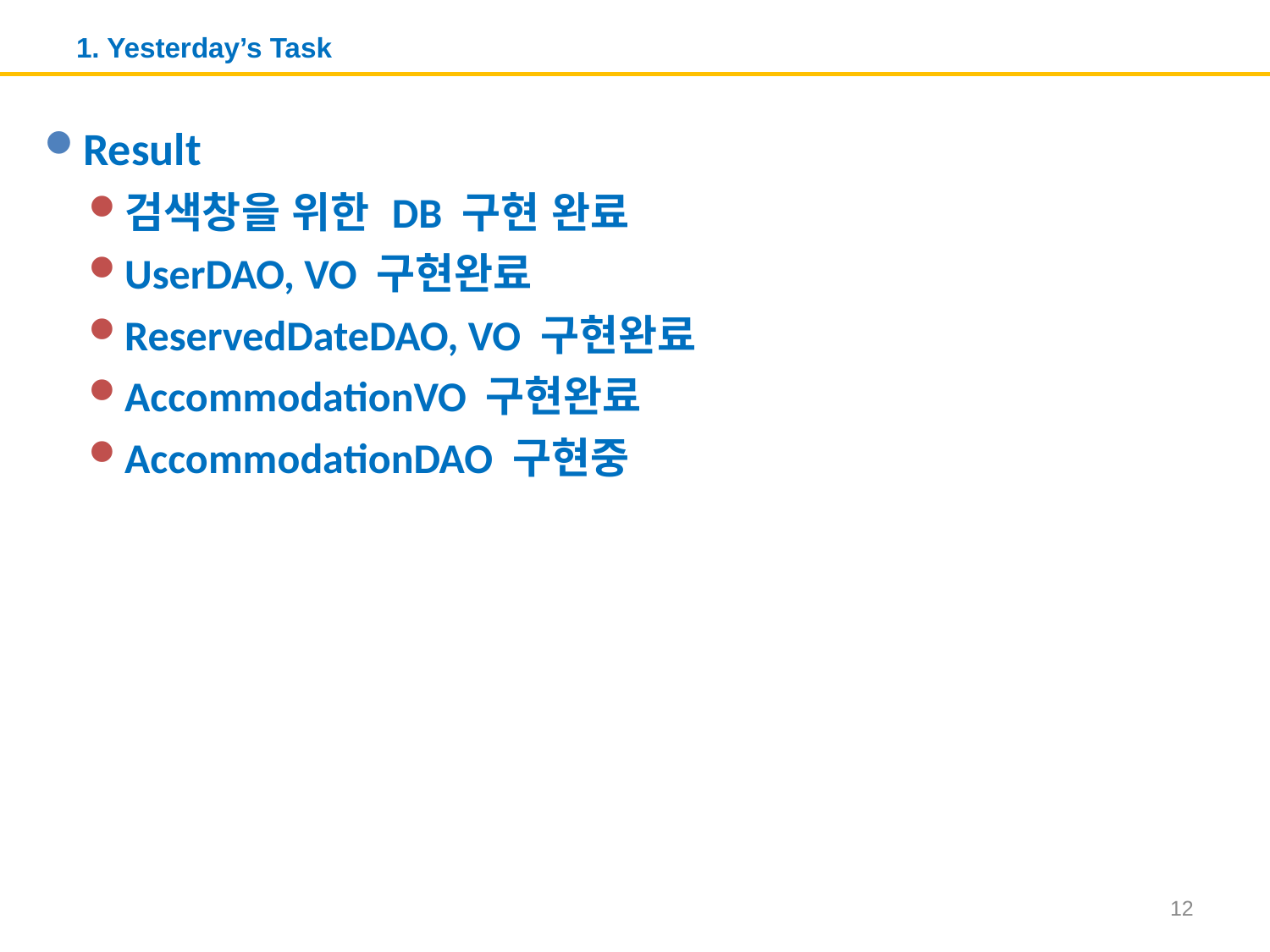

# 1. Yesterday’s Task
Result
검색창을 위한 DB 구현 완료
UserDAO, VO 구현완료
ReservedDateDAO, VO 구현완료
AccommodationVO 구현완료
AccommodationDAO 구현중
12